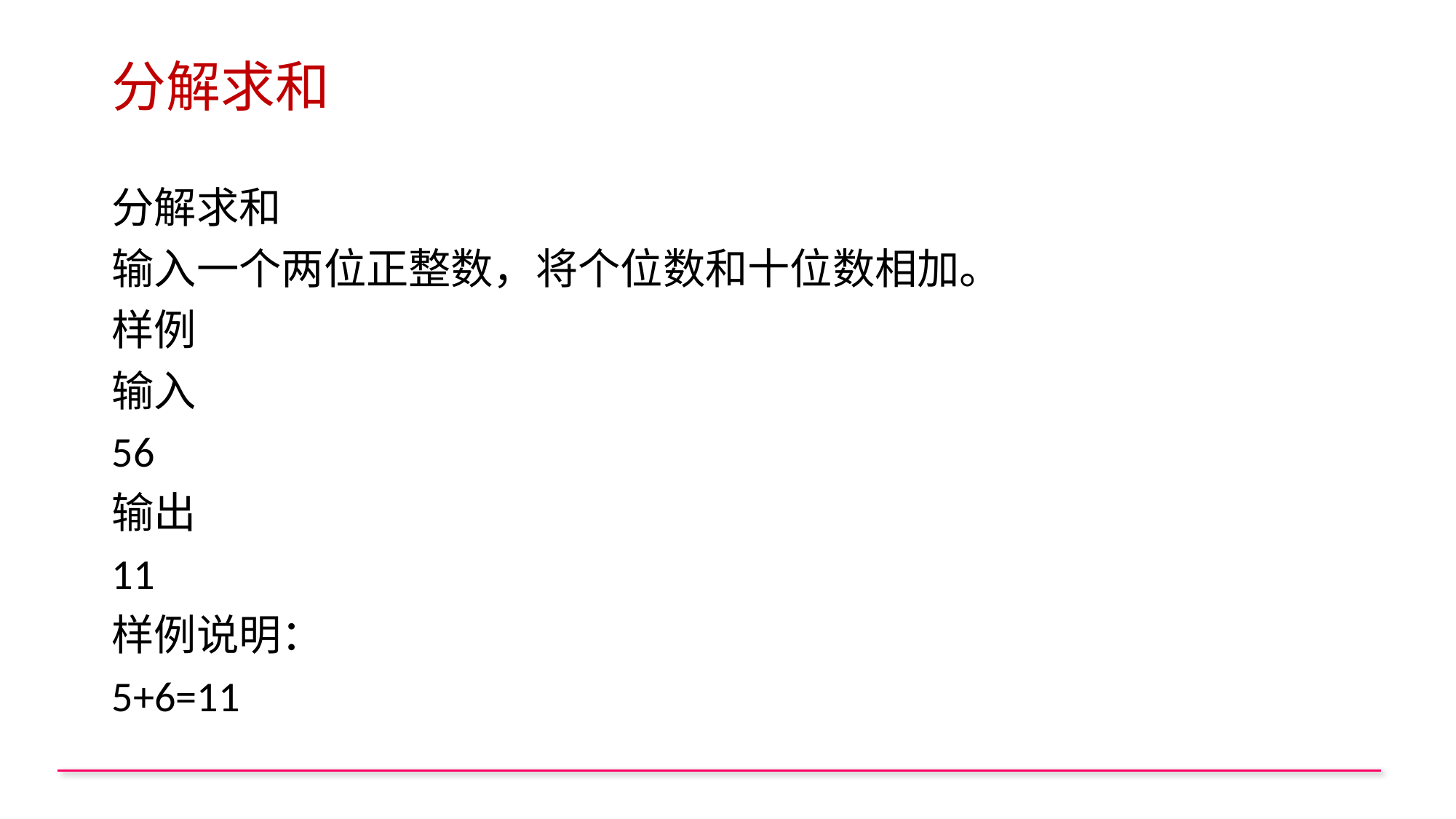

# 分解求和
分解求和
输入一个两位正整数，将个位数和十位数相加。
样例
输入
56
输出
11
样例说明：
5+6=11